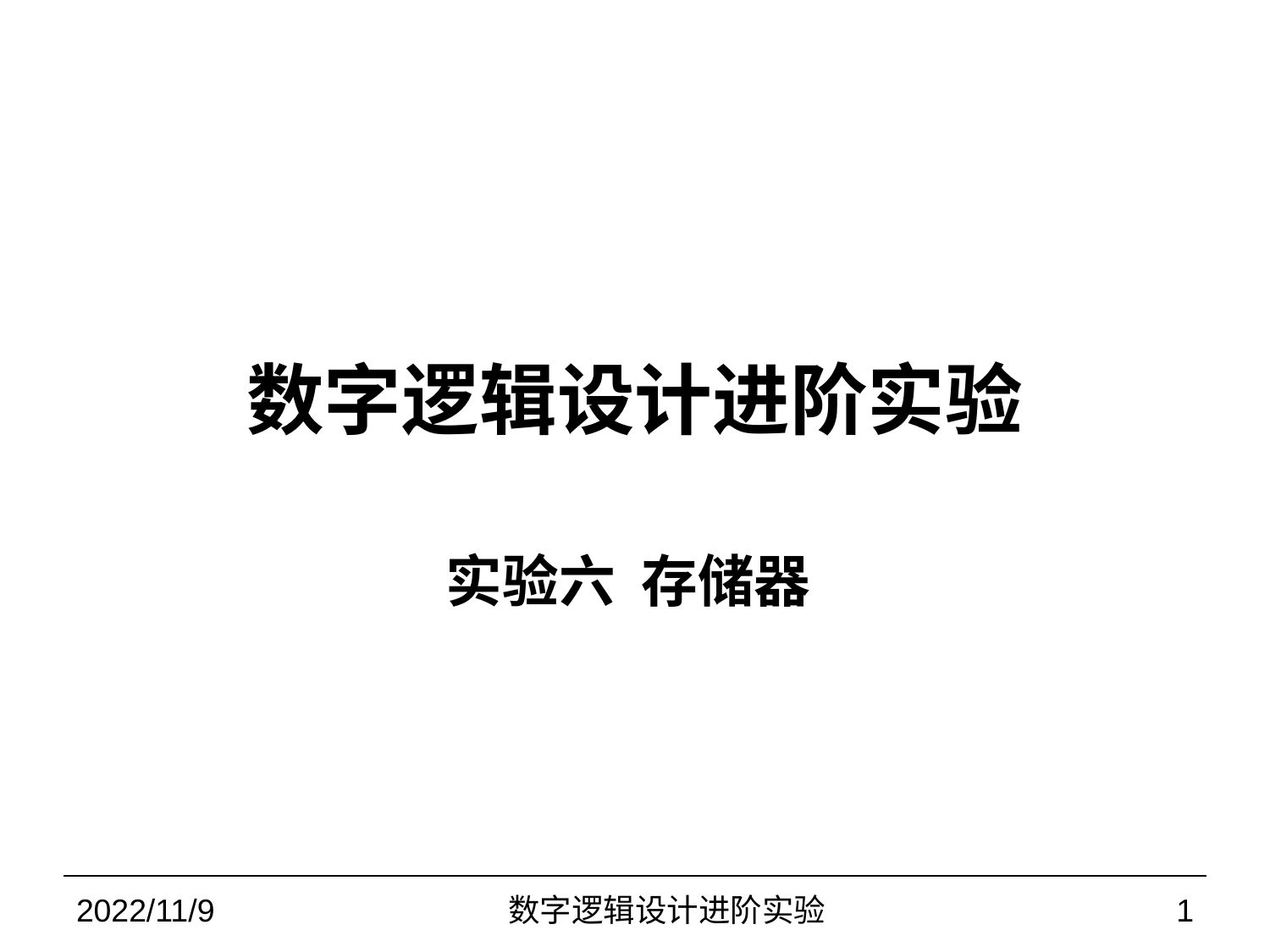

# 数字逻辑设计进阶实验
实验六  存储器
2022/11/9
数字逻辑设计进阶实验
1